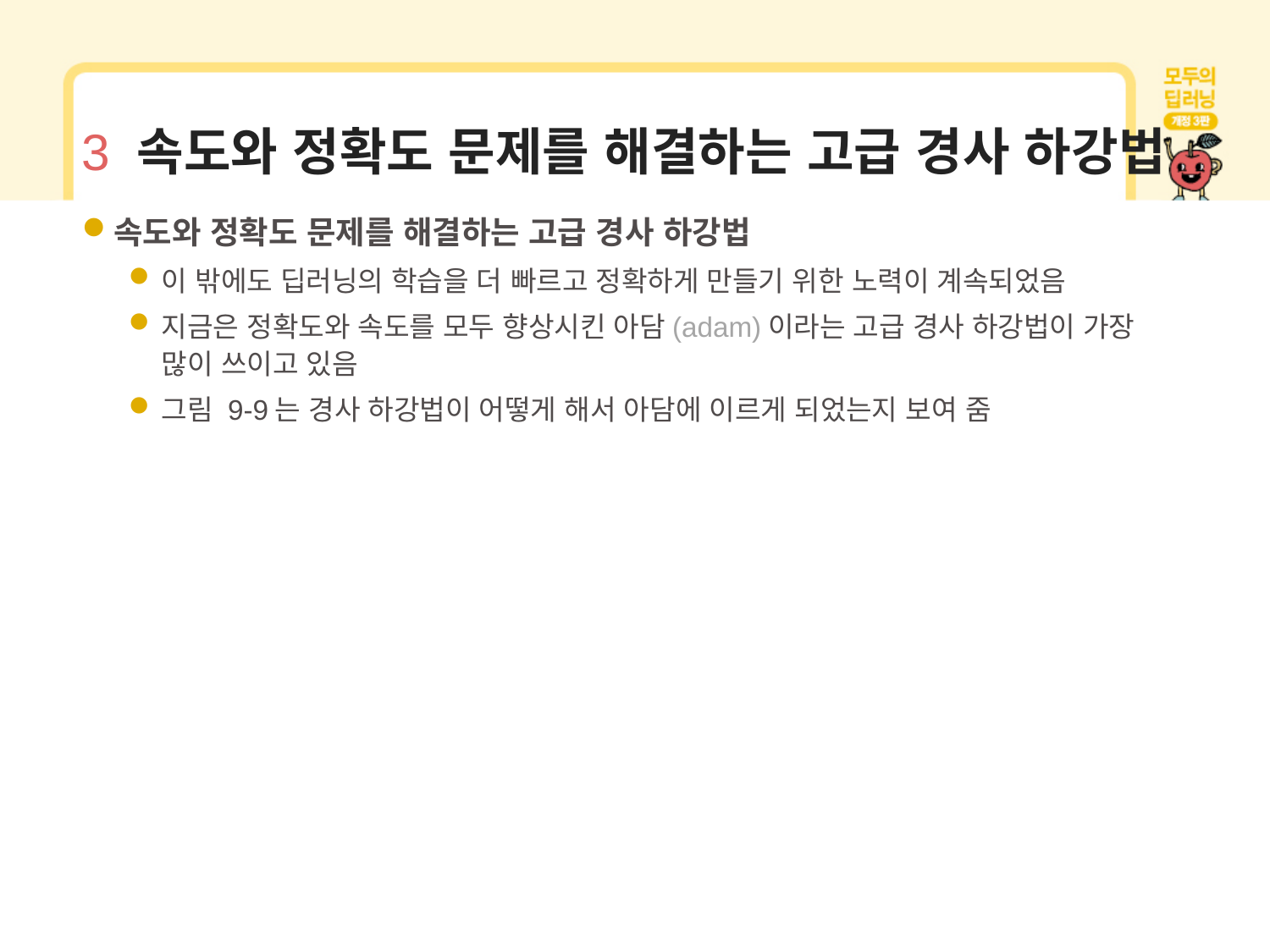

# 3 속도와 정확도 문제를 해결하는 고급 경사 하강법
속도와 정확도 문제를 해결하는 고급 경사 하강법
이 밖에도 딥러닝의 학습을 더 빠르고 정확하게 만들기 위한 노력이 계속되었음
지금은 정확도와 속도를 모두 향상시킨 아담(adam)이라는 고급 경사 하강법이 가장 많이 쓰이고 있음
그림 9-9는 경사 하강법이 어떻게 해서 아담에 이르게 되었는지 보여 줌